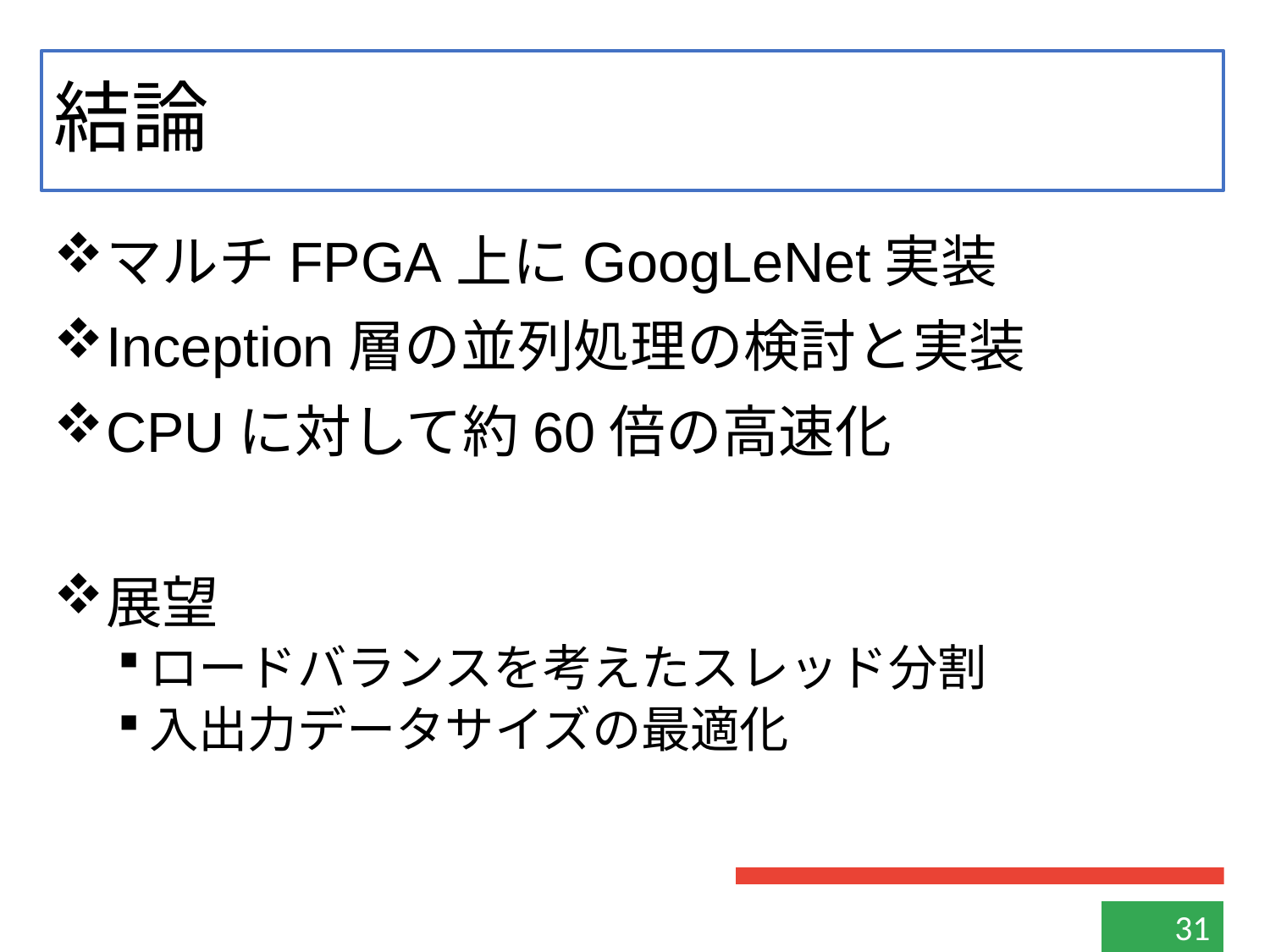

# 結論
マルチFPGA上にGoogLeNet実装
Inception層の並列処理の検討と実装
CPUに対して約60倍の高速化

展望
ロードバランスを考えたスレッド分割
入出力データサイズの最適化

31